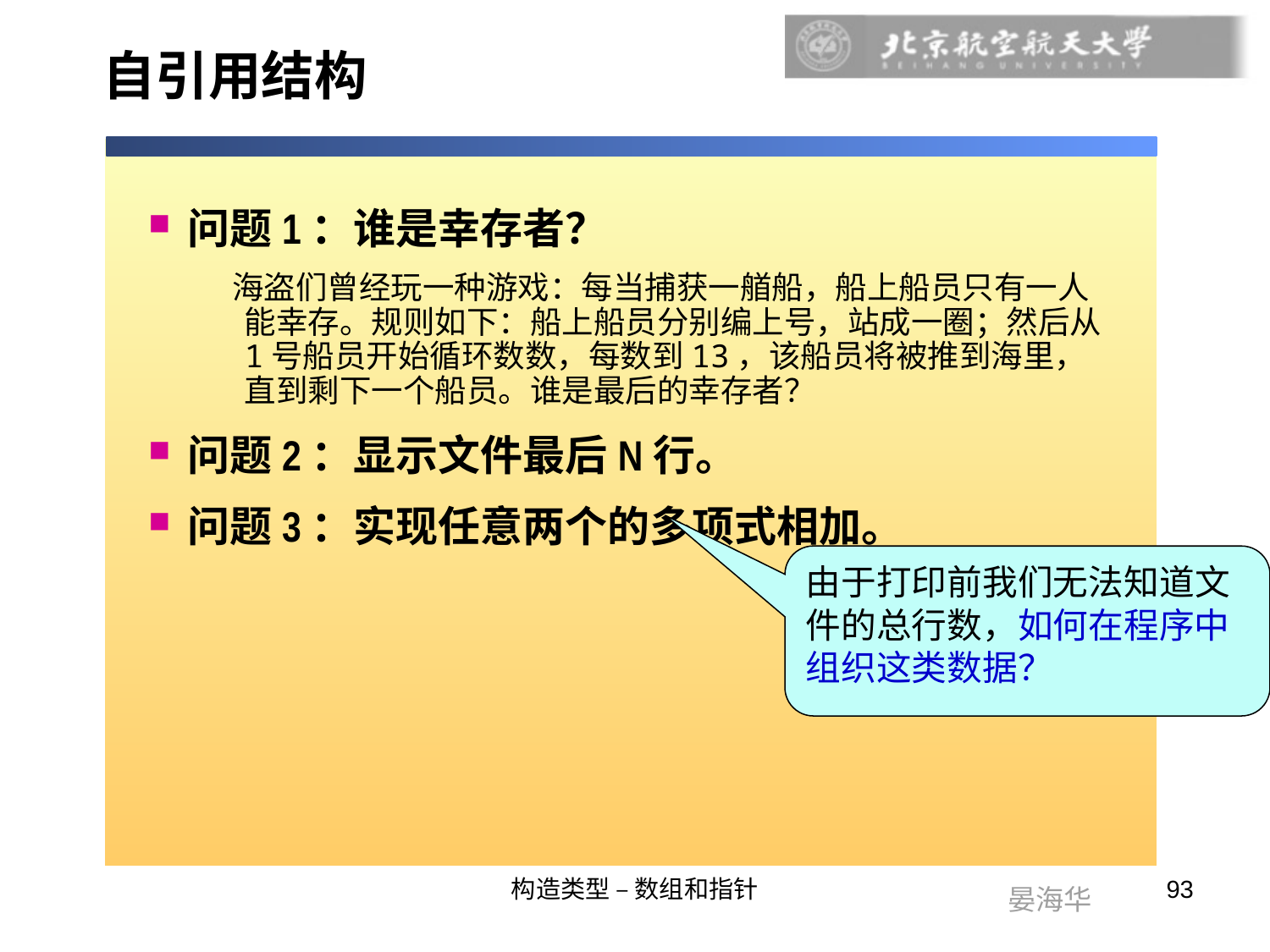

# 自引用结构
问题1：谁是幸存者？
   海盗们曾经玩一种游戏：每当捕获一艏船，船上船员只有一人能幸存。规则如下：船上船员分别编上号，站成一圈；然后从1号船员开始循环数数，每数到13，该船员将被推到海里，直到剩下一个船员。谁是最后的幸存者？
问题2：显示文件最后N行。
问题3：实现任意两个的多项式相加。
由于打印前我们无法知道文件的总行数，如何在程序中组织这类数据？
构造类型 – 数组和指针
93